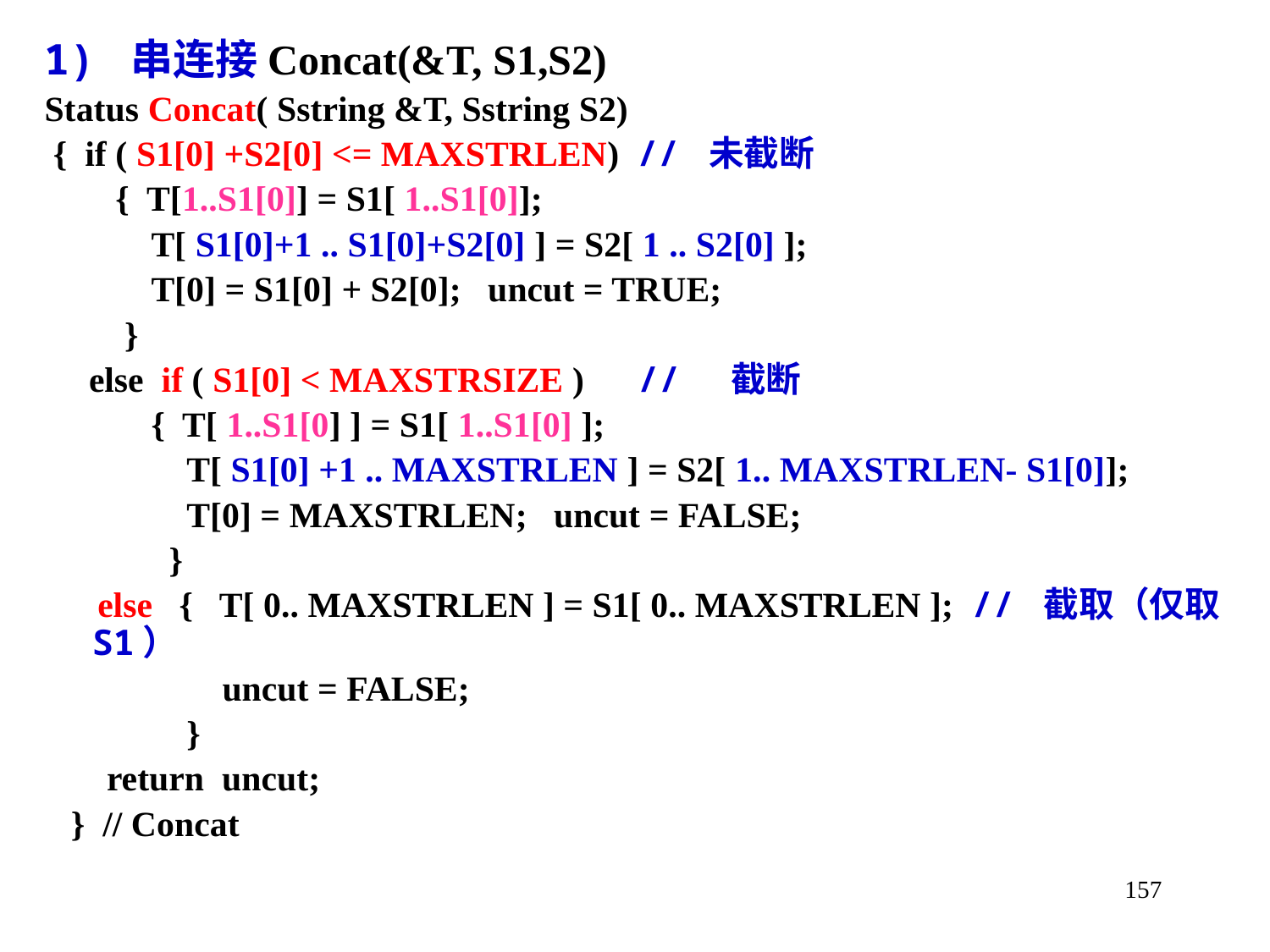

1) 串连接Concat(&T, S1,S2)
Status Concat( Sstring &T, Sstring S2)
 {  if ( S1[0] +S2[0] <= MAXSTRLEN)  // 未截断
        {  T[1..S1[0]] = S1[ 1..S1[0]];
            T[ S1[0]+1 .. S1[0]+S2[0] ] = S2[ 1 .. S2[0] ];
            T[0] = S1[0] + S2[0];   uncut = TRUE;
         }
     else  if ( S1[0] < MAXSTRSIZE )      //  截断
            {  T[ 1..S1[0] ] = S1[ 1..S1[0] ];
                T[ S1[0] +1 .. MAXSTRLEN ] = S2[ 1.. MAXSTRLEN- S1[0]];
                T[0] = MAXSTRLEN;   uncut = FALSE;
              }
      else   {   T[ 0.. MAXSTRLEN ] = S1[ 0.. MAXSTRLEN ];  // 截取（仅取S1）
                    uncut = FALSE;
                }
       return  uncut;
   }  // Concat

157